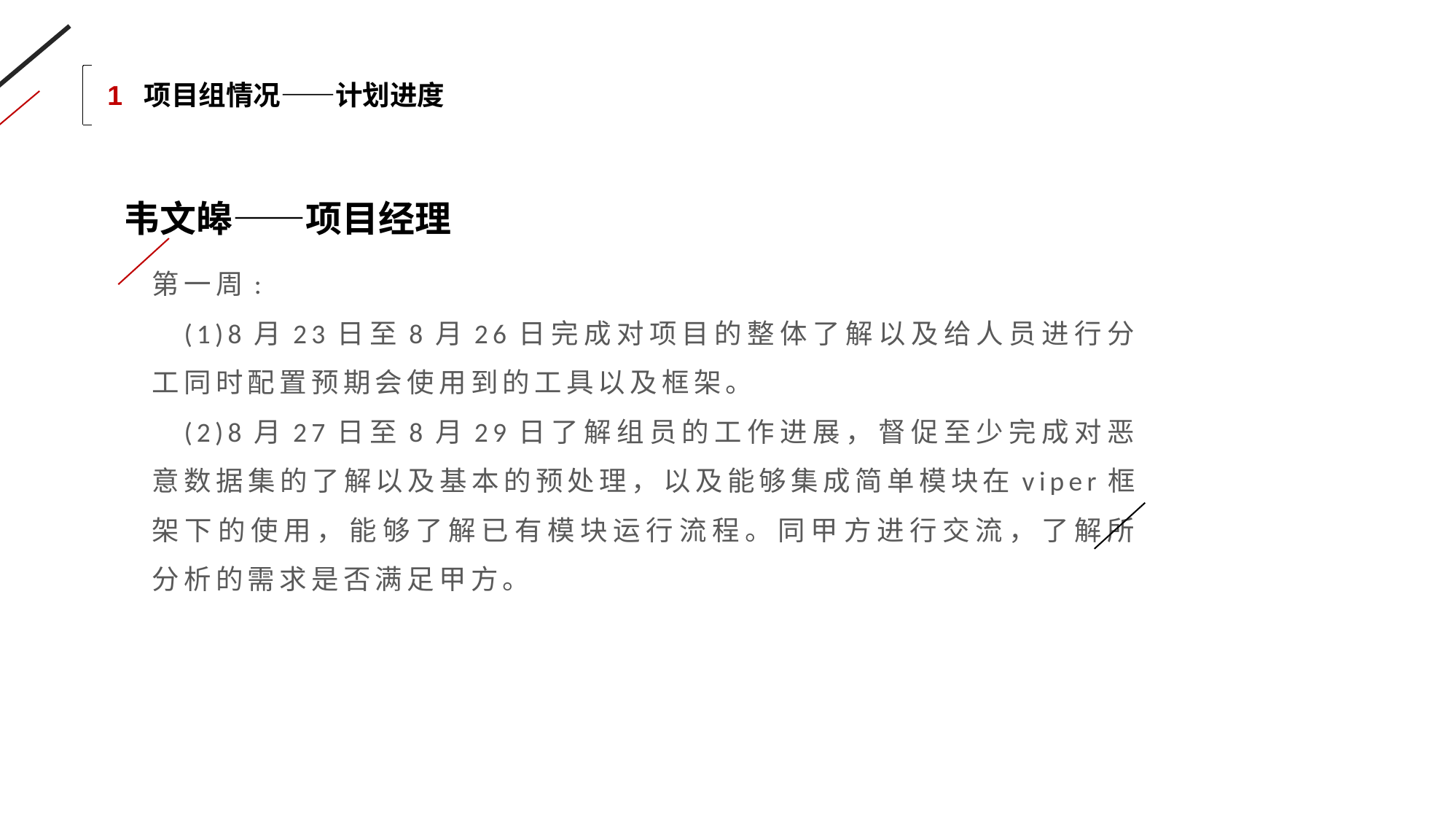

1  项目组情况——计划进度

韦文皞——项目经理

第一周:
(1)8月23日至8月26日完成对项目的整体了解以及给人员进行分工同时配置预期会使用到的工具以及框架。
(2)8月27日至8月29日了解组员的工作进展，督促至少完成对恶意数据集的了解以及基本的预处理，以及能够集成简单模块在viper框架下的使用，能够了解已有模块运行流程。同甲方进行交流，了解所分析的需求是否满足甲方。